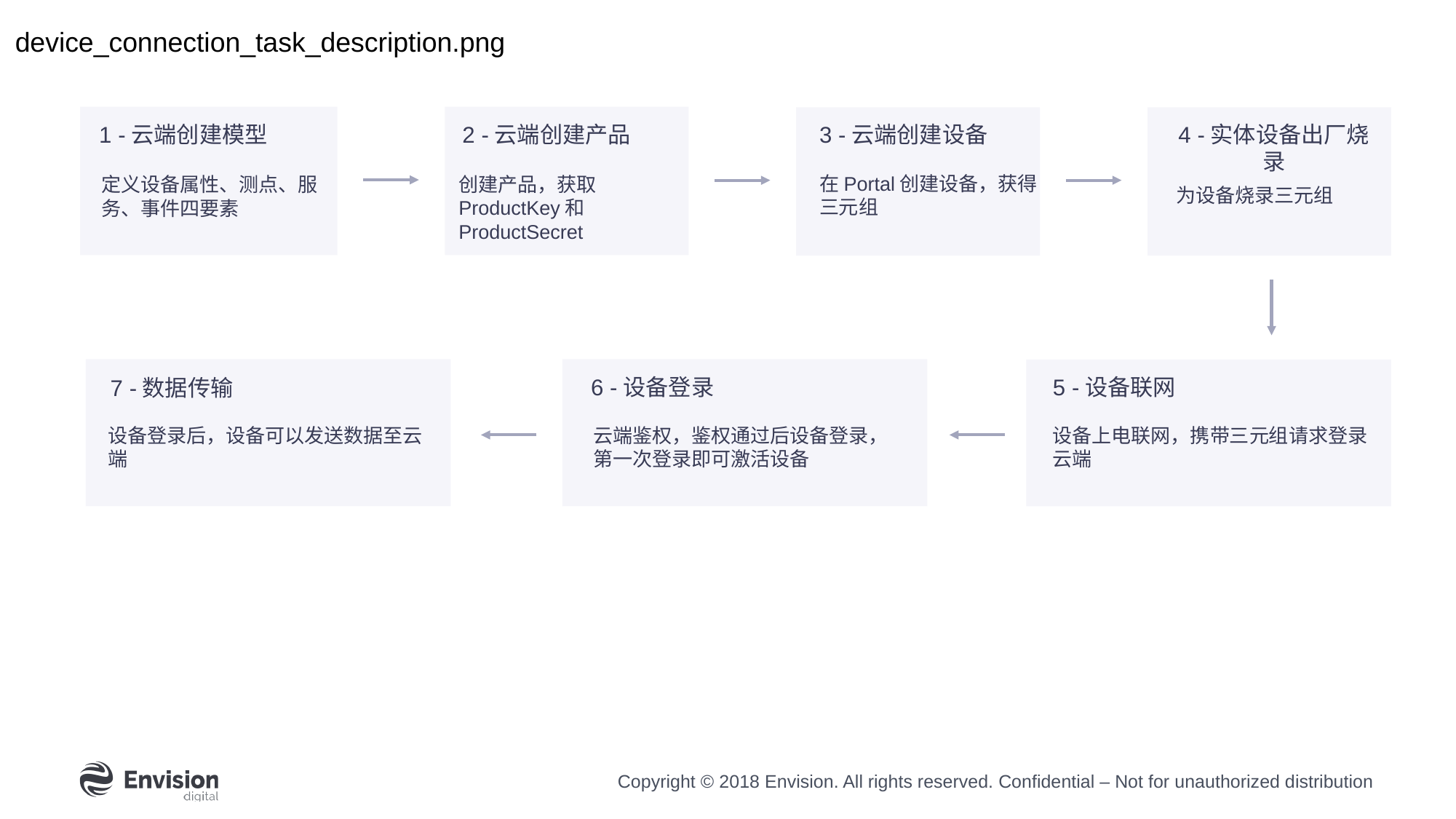

device_connection_task_description.png

3 -云端创建设备
4 -实体设备出厂烧录
1 -云端创建模型
2 -云端创建产品
在Portal创建设备，获得三元组
创建产品，获取ProductKey和ProductSecret
定义设备属性、测点、服务、事件四要素
为设备烧录三元组

6 -设备登录
5 -设备联网
7 -数据传输
设备登录后，设备可以发送数据至云端
云端鉴权，鉴权通过后设备登录，第一次登录即可激活设备
设备上电联网，携带三元组请求登录云端